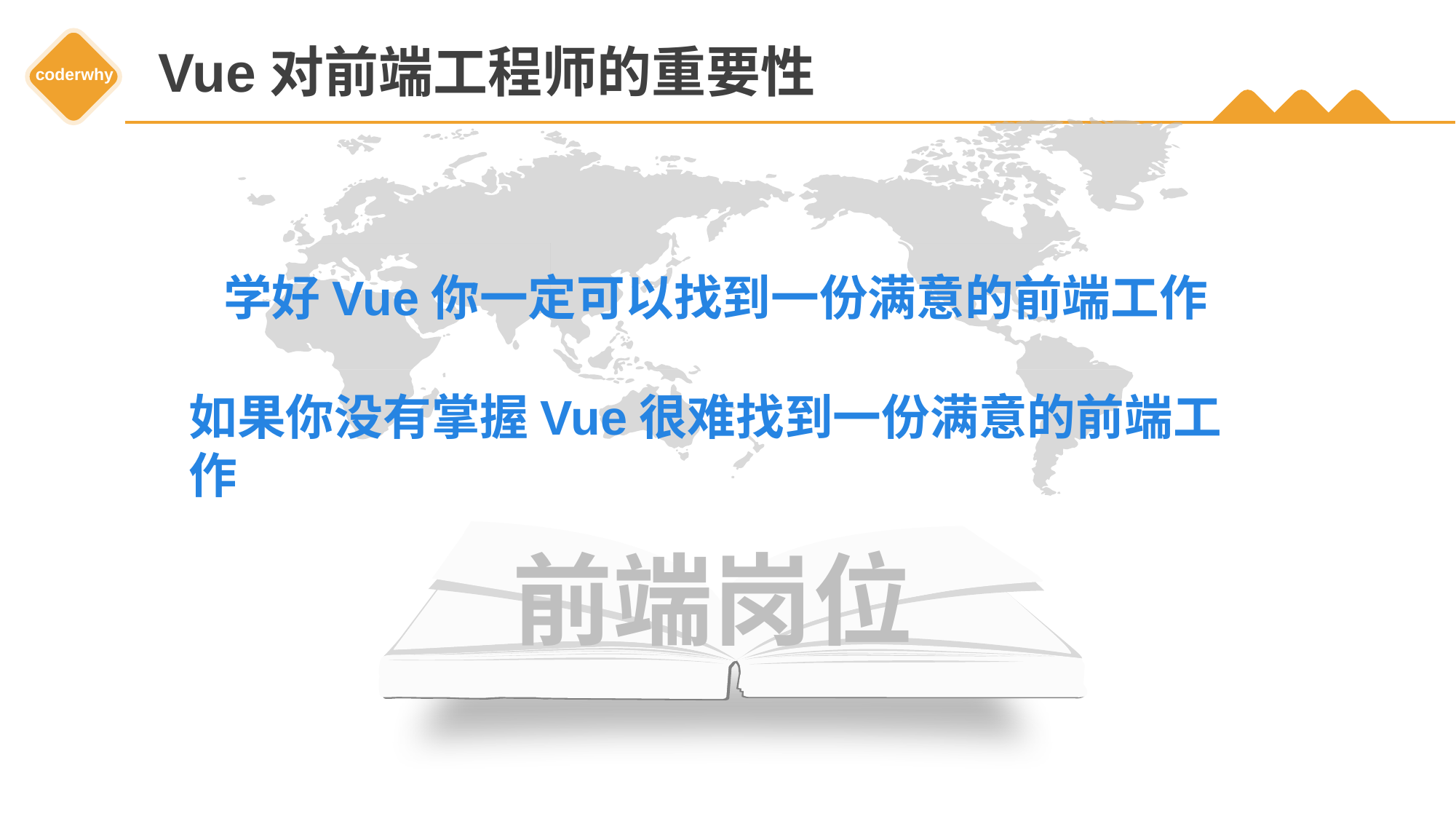

# Vue对前端工程师的重要性

学好Vue你一定可以找到一份满意的前端工作
如果你没有掌握Vue很难找到一份满意的前端工作

前端岗位